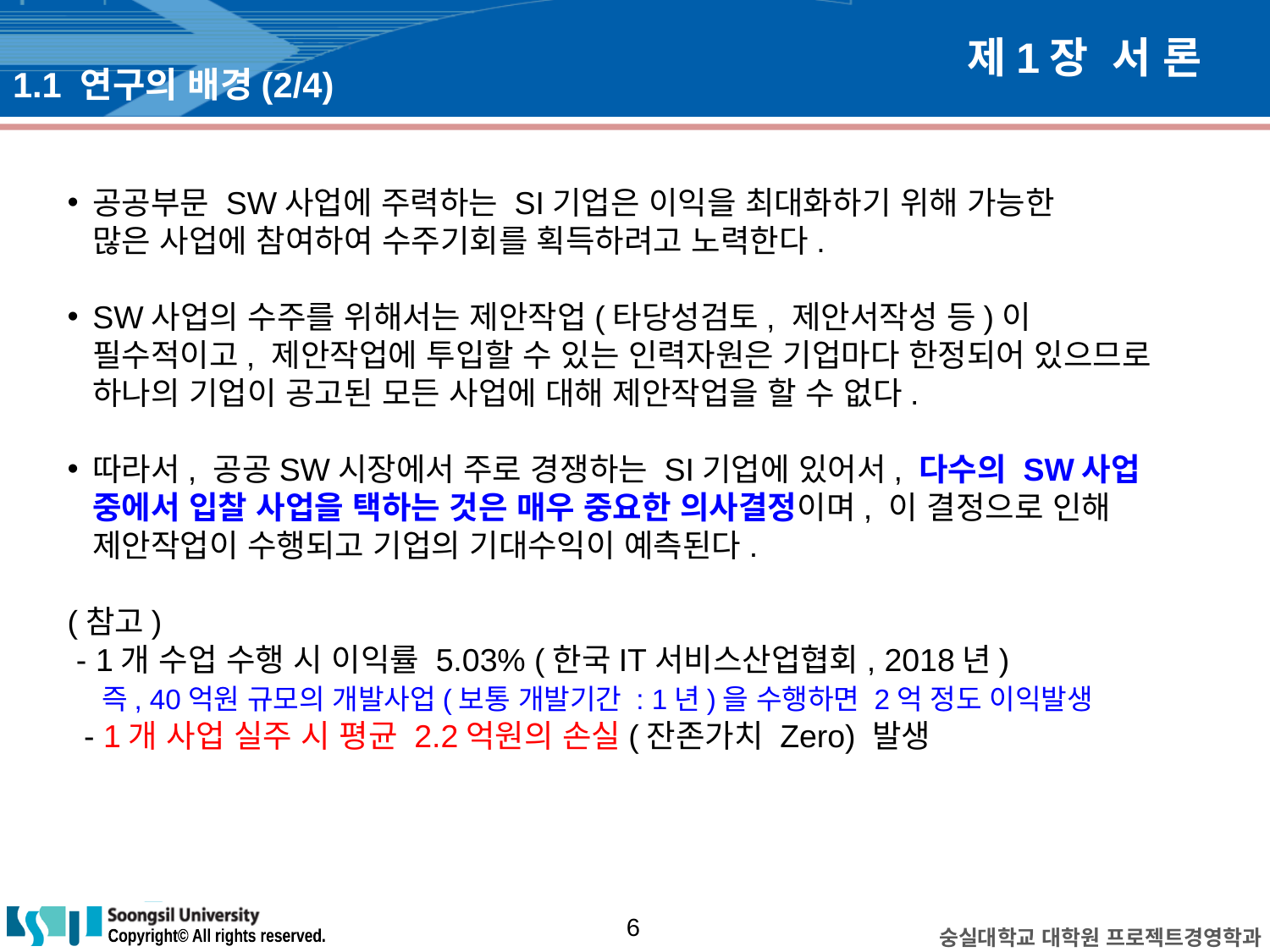

# 제1장  서 론
1.1 연구의 배경(2/4)
공공부문 SW사업에 주력하는 SI기업은 이익을 최대화하기 위해 가능한
많은 사업에 참여하여 수주기회를 획득하려고 노력한다.

SW사업의 수주를 위해서는 제안작업(타당성검토, 제안서작성 등)이 필수적이고, 제안작업에 투입할 수 있는 인력자원은 기업마다 한정되어 있으므로 하나의 기업이 공고된 모든 사업에 대해 제안작업을 할 수 없다.

따라서, 공공SW시장에서 주로 경쟁하는 SI기업에 있어서, 다수의 SW사업 중에서 입찰 사업을 택하는 것은 매우 중요한 의사결정이며, 이 결정으로 인해 제안작업이 수행되고 기업의 기대수익이 예측된다.

(참고)
 - 1개 수업 수행 시 이익률 5.03% (한국IT서비스산업협회, 2018년)
   즉, 40억원 규모의 개발사업(보통 개발기간 : 1년)을 수행하면 2억 정도 이익발생
 - 1개 사업 실주 시 평균 2.2억원의 손실(잔존가치 Zero) 발생